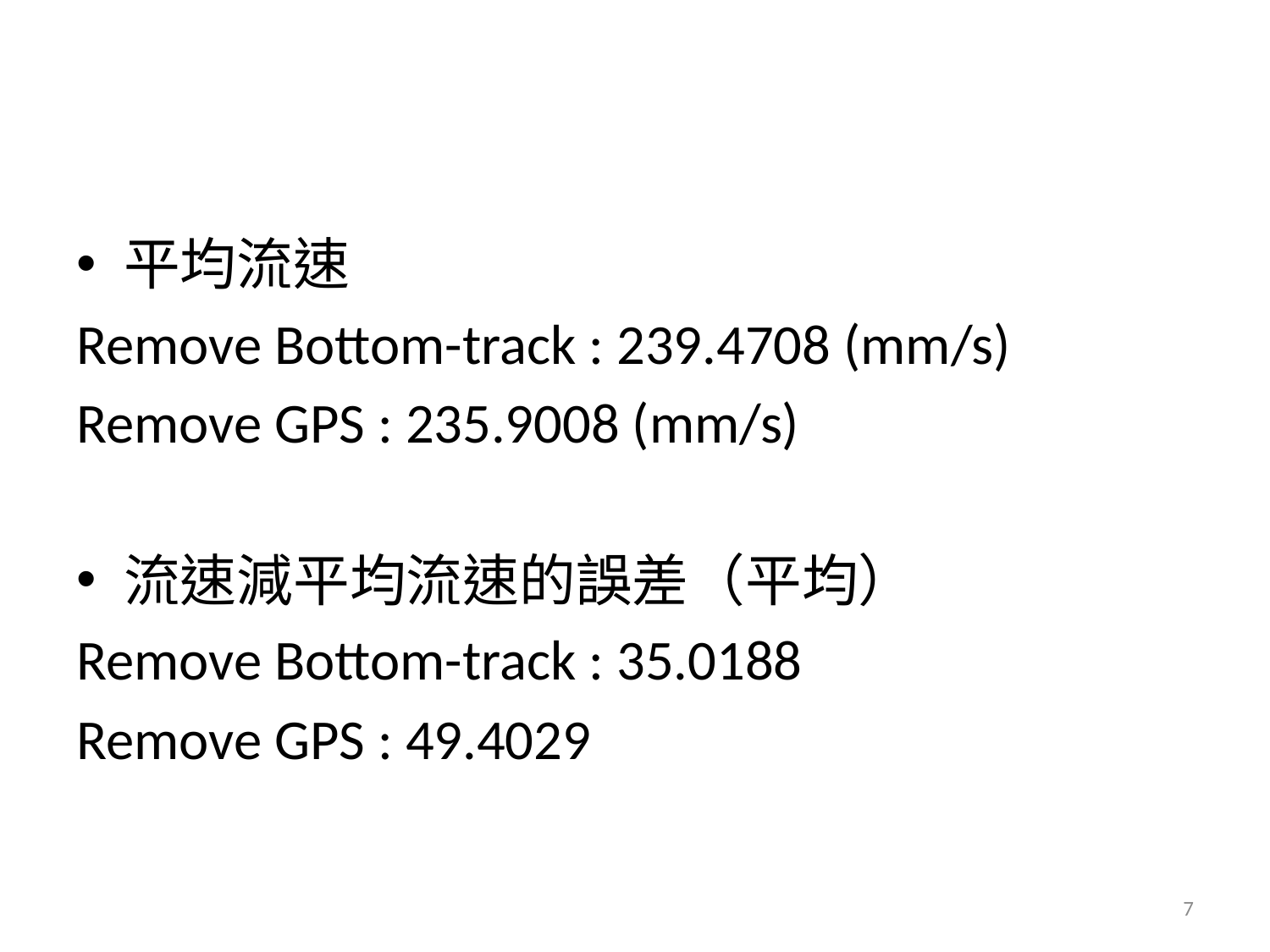

#
平均流速
Remove Bottom-track : 239.4708 (mm/s)
Remove GPS : 235.9008 (mm/s)

流速減平均流速的誤差（平均）
Remove Bottom-track : 35.0188
Remove GPS : 49.4029

7